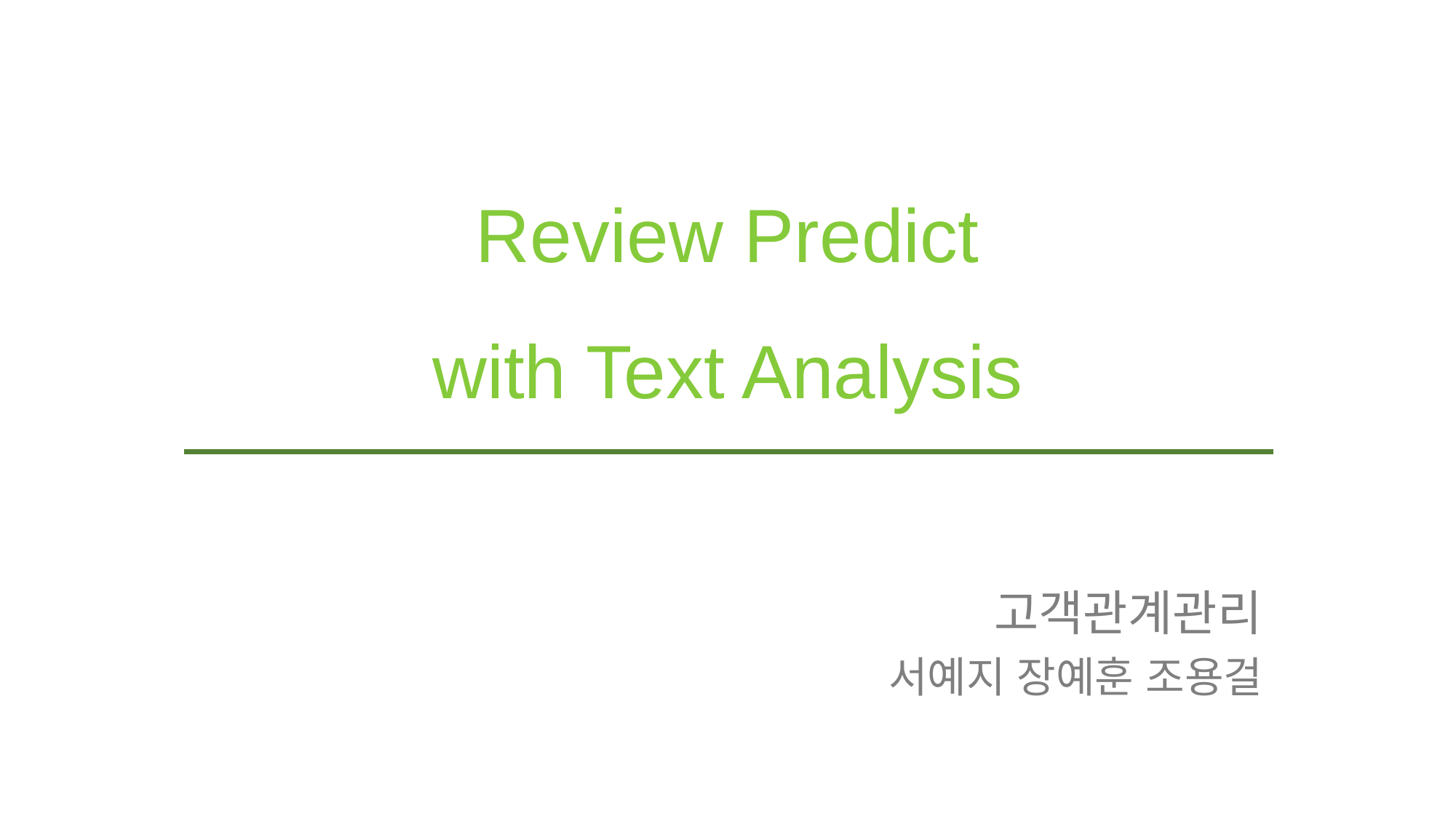

# Review Predict with Text Analysis
고객관계관리
서예지 장예훈 조용걸